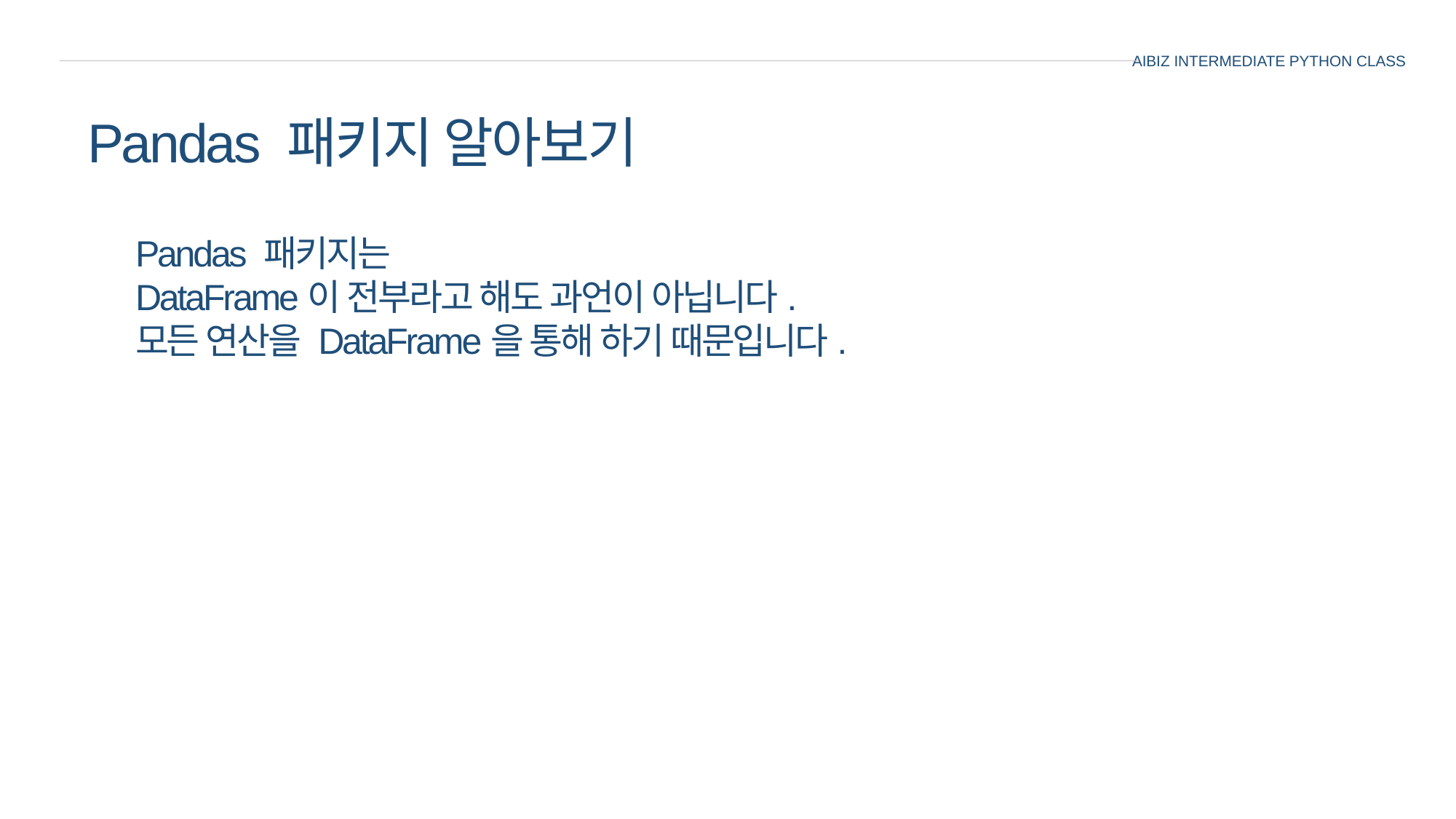

AIBIZ INTERMEDIATE PYTHON CLASS
Pandas 패키지 알아보기
Pandas 패키지는
DataFrame이 전부라고 해도 과언이 아닙니다.
모든 연산을 DataFrame을 통해 하기 때문입니다.